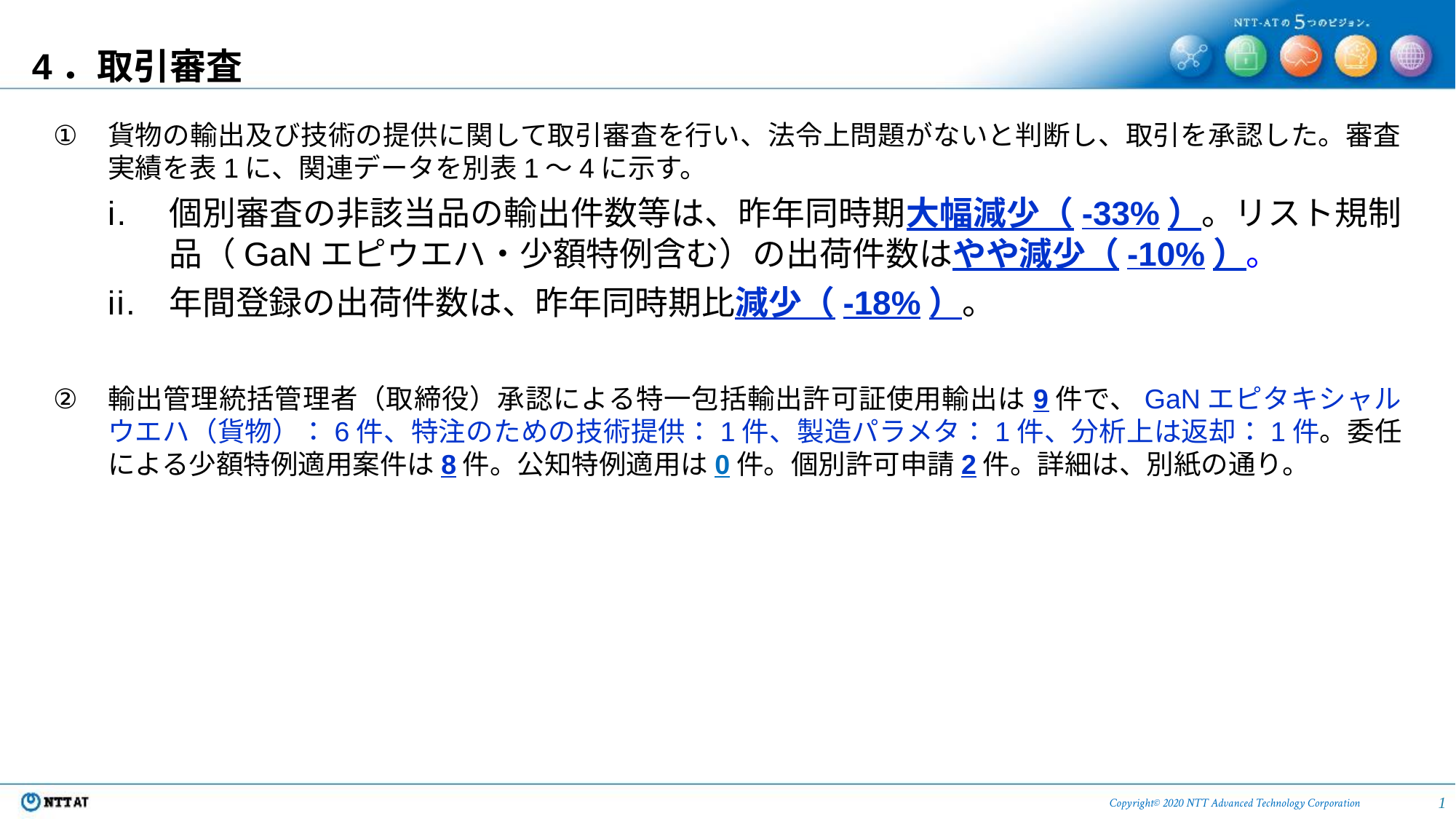

# 4．取引審査
貨物の輸出及び技術の提供に関して取引審査を行い、法令上問題がないと判断し、取引を承認した。審査実績を表1に、関連データを別表1～4に示す。
個別審査の非該当品の輸出件数等は、昨年同時期大幅減少（-33%）。リスト規制品（GaNエピウエハ・少額特例含む）の出荷件数はやや減少（-10%）。
年間登録の出荷件数は、昨年同時期比減少（-18%）。

輸出管理統括管理者（取締役）承認による特一包括輸出許可証使用輸出は9件で、GaNエピタキシャルウエハ（貨物）：6件、特注のための技術提供：1件、製造パラメタ：1件、分析上は返却：1件。委任による少額特例適用案件は8件。公知特例適用は0件。個別許可申請2件。詳細は、別紙の通り。